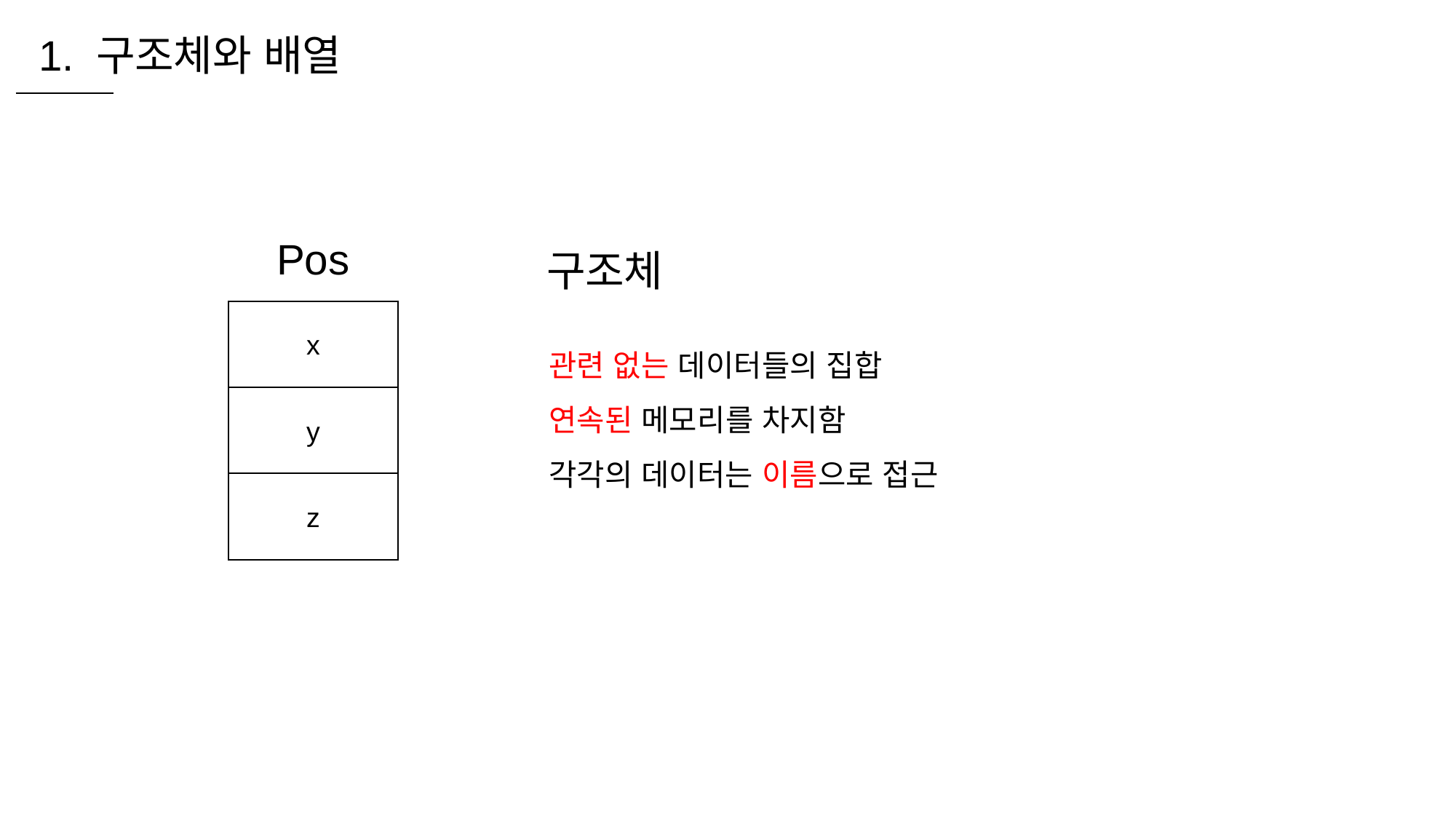

1. 구조체와 배열
Pos
구조체
x
관련 없는 데이터들의 집합
연속된 메모리를 차지함
각각의 데이터는 이름으로 접근
y
z